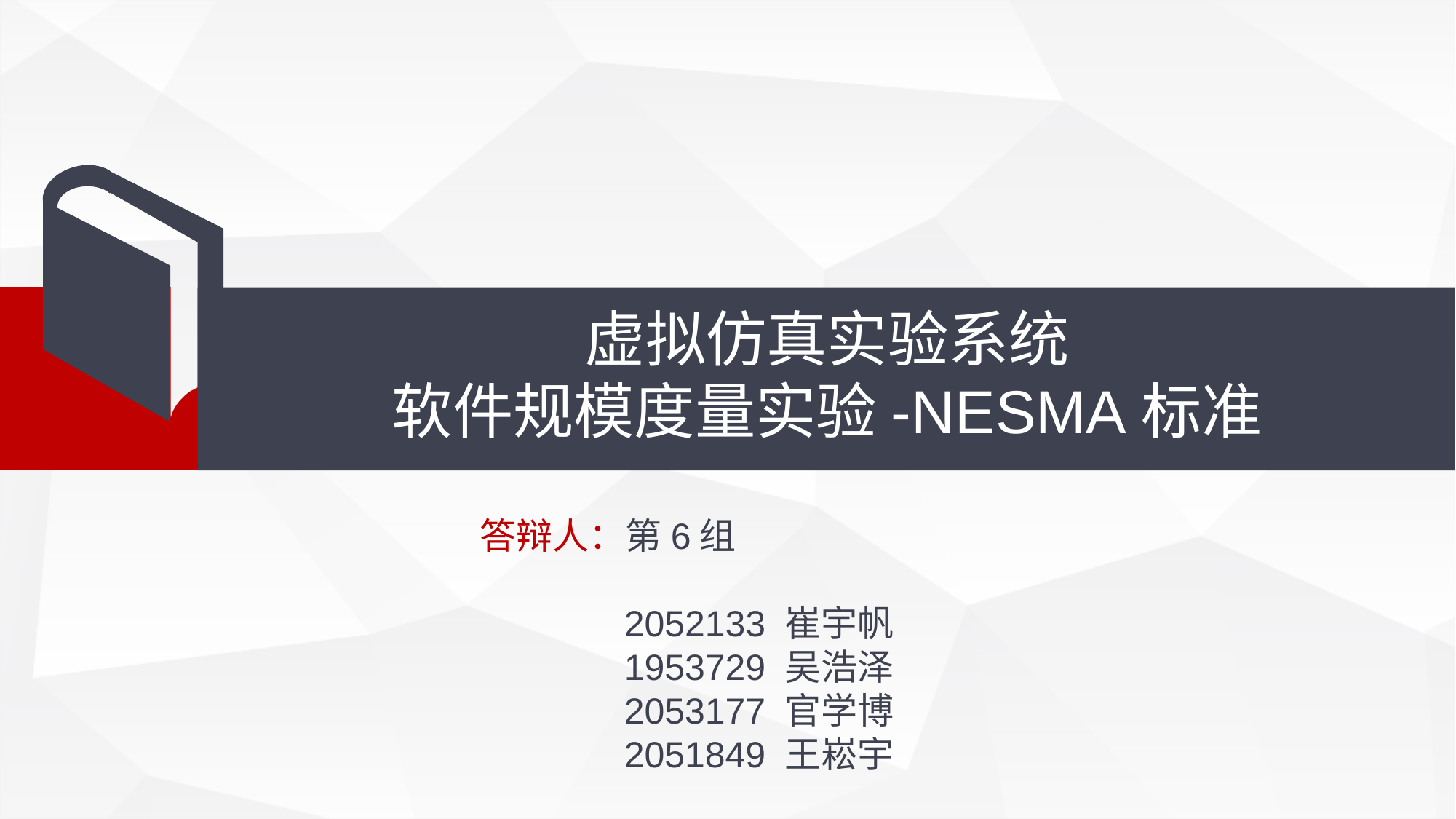

虚拟仿真实验系统
软件规模度量实验-NESMA标准

答辩人：第6组

2052133 崔宇帆
1953729 吴浩泽
2053177 官学博
2051849 王崧宇